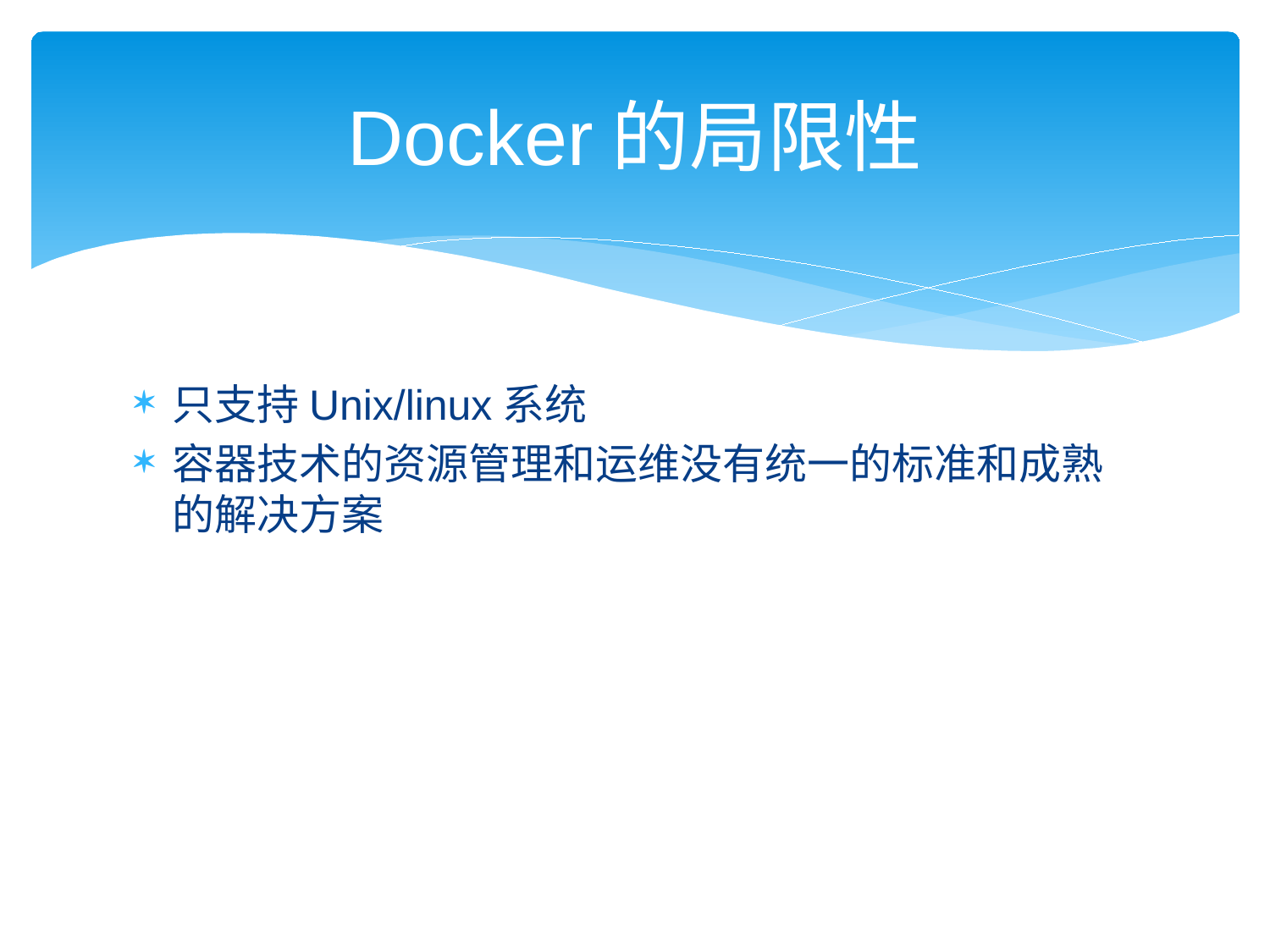

# Docker的局限性
只支持Unix/linux系统
容器技术的资源管理和运维没有统一的标准和成熟的解决方案